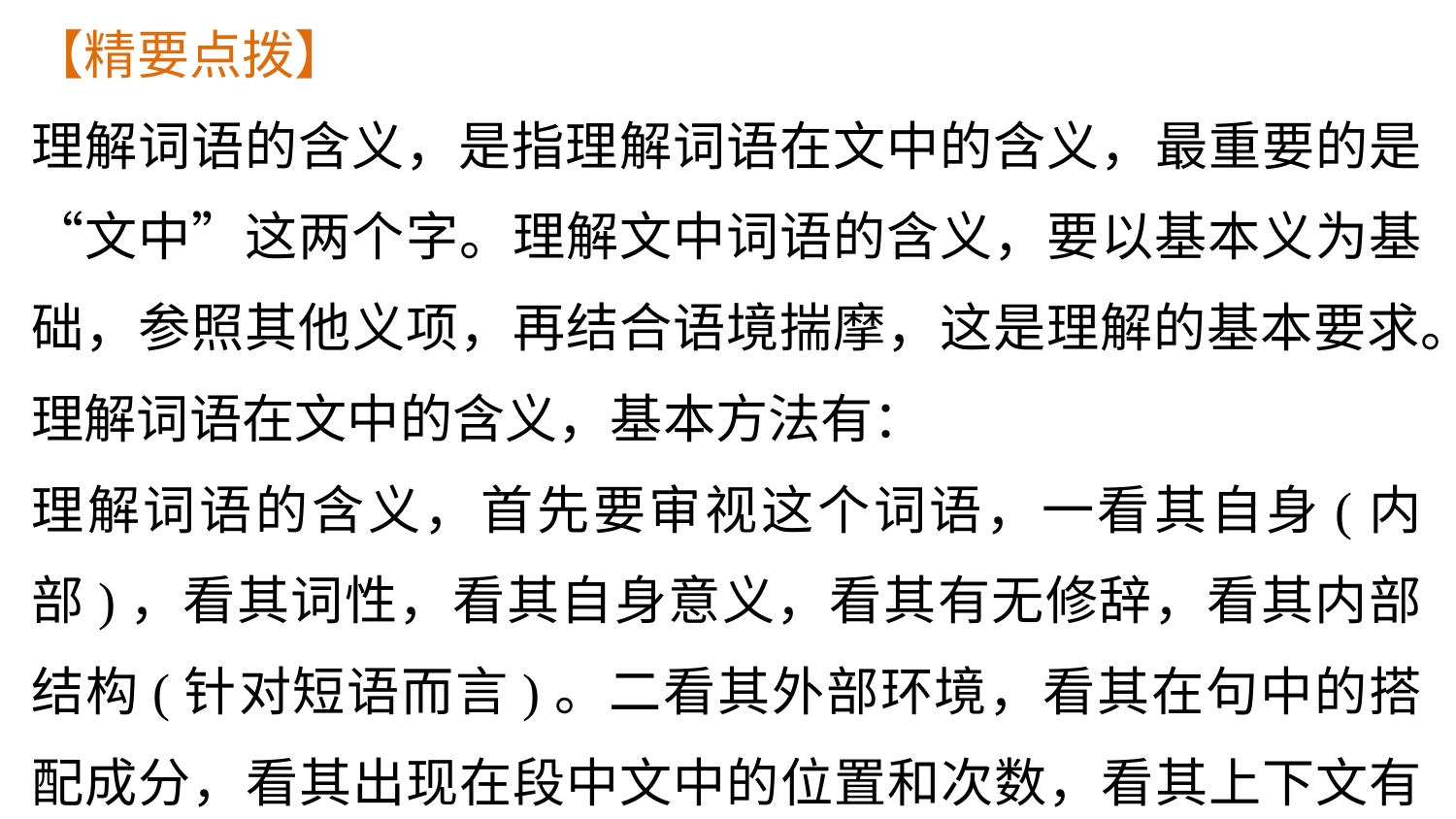

【精要点拨】
理解词语的含义，是指理解词语在文中的含义，最重要的是“文中”这两个字。理解文中词语的含义，要以基本义为基础，参照其他义项，再结合语境揣摩，这是理解的基本要求。
理解词语在文中的含义，基本方法有：
理解词语的含义，首先要审视这个词语，一看其自身(内部)，看其词性，看其自身意义，看其有无修辞，看其内部结构(针对短语而言)。二看其外部环境，看其在句中的搭配成分，看其出现在段中文中的位置和次数，看其上下文有无提示。